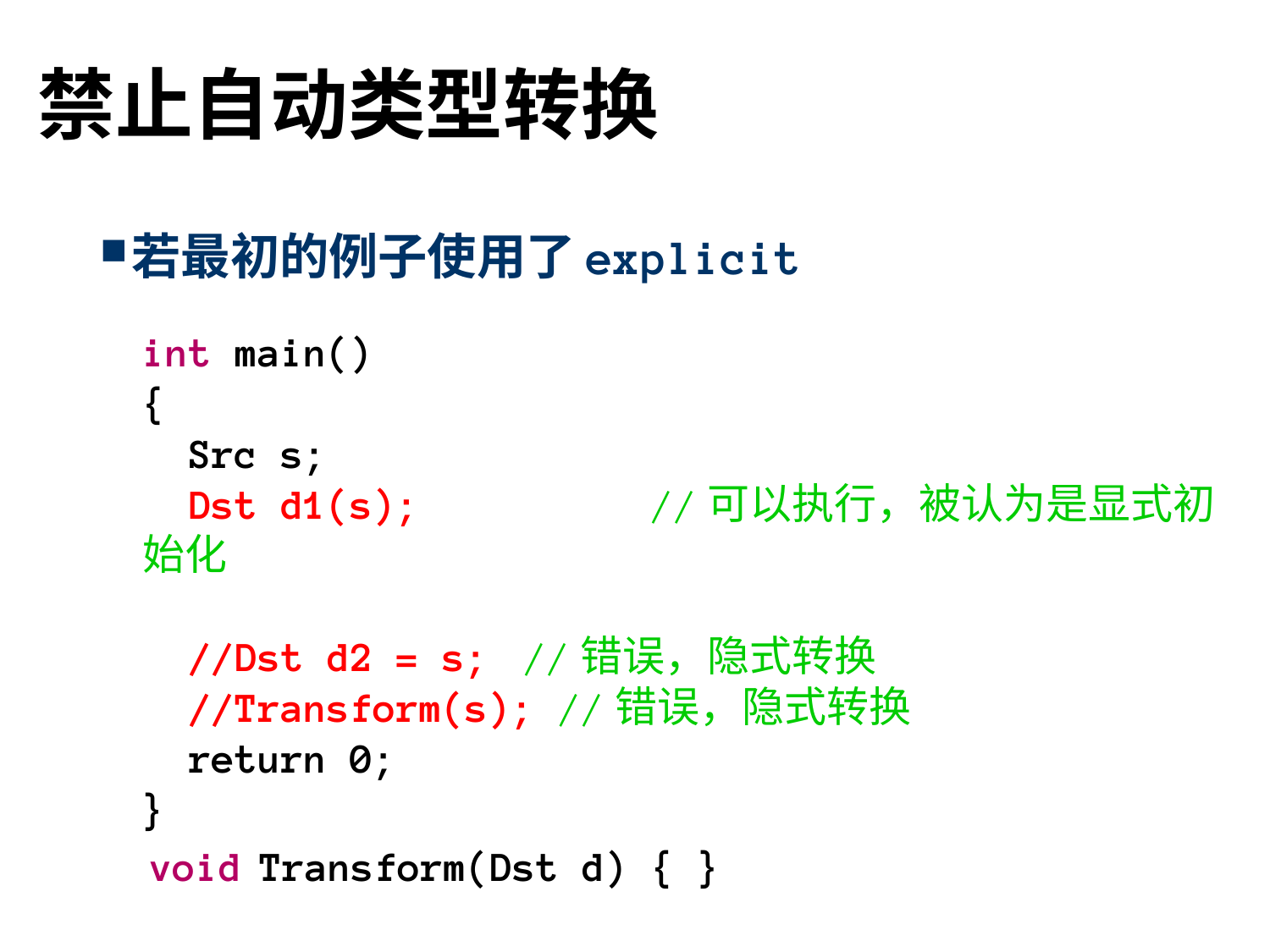

# 禁止自动类型转换
若最初的例子使用了explicit
int main()
{
  Src s;
  Dst d1(s);		//可以执行，被认为是显式初始化

  //Dst d2 = s; 	//错误，隐式转换
  //Transform(s); //错误，隐式转换
  return 0;
}
void Transform(Dst d) { }
60